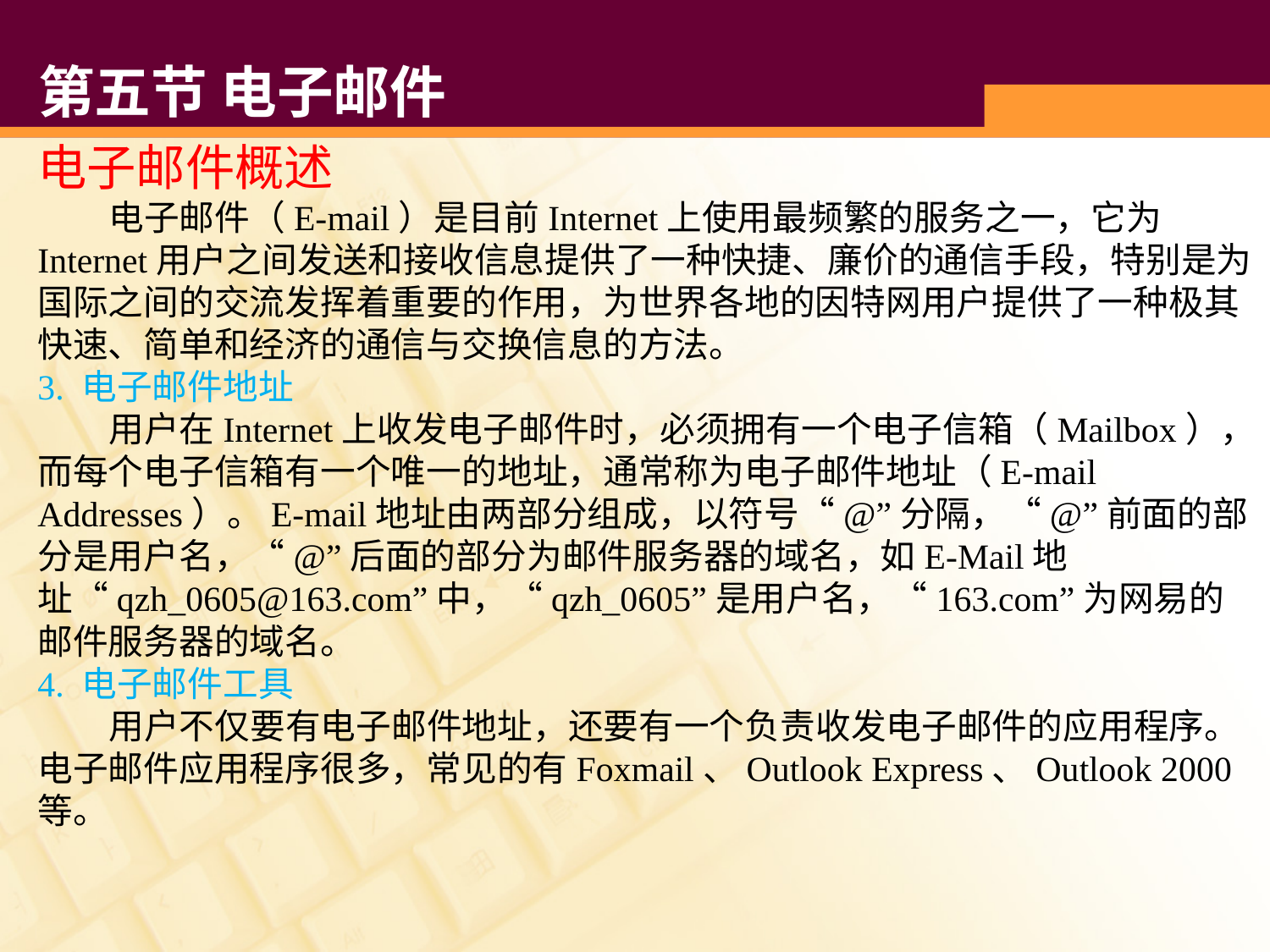

# 第五节 电子邮件
电子邮件概述
        电子邮件（E-mail）是目前Internet上使用最频繁的服务之一，它为Internet用户之间发送和接收信息提供了一种快捷、廉价的通信手段，特别是为国际之间的交流发挥着重要的作用，为世界各地的因特网用户提供了一种极其快速、简单和经济的通信与交换信息的方法。
3. 电子邮件地址
        用户在Internet上收发电子邮件时，必须拥有一个电子信箱（Mailbox），而每个电子信箱有一个唯一的地址，通常称为电子邮件地址（E-mail Addresses）。E-mail地址由两部分组成，以符号“@”分隔，“@”前面的部分是用户名，“@”后面的部分为邮件服务器的域名，如E-Mail地址“qzh_0605@163.com”中，“qzh_0605”是用户名，“163.com”为网易的邮件服务器的域名。
4. 电子邮件工具
        用户不仅要有电子邮件地址，还要有一个负责收发电子邮件的应用程序。电子邮件应用程序很多，常见的有Foxmail、Outlook Express、Outlook 2000等。